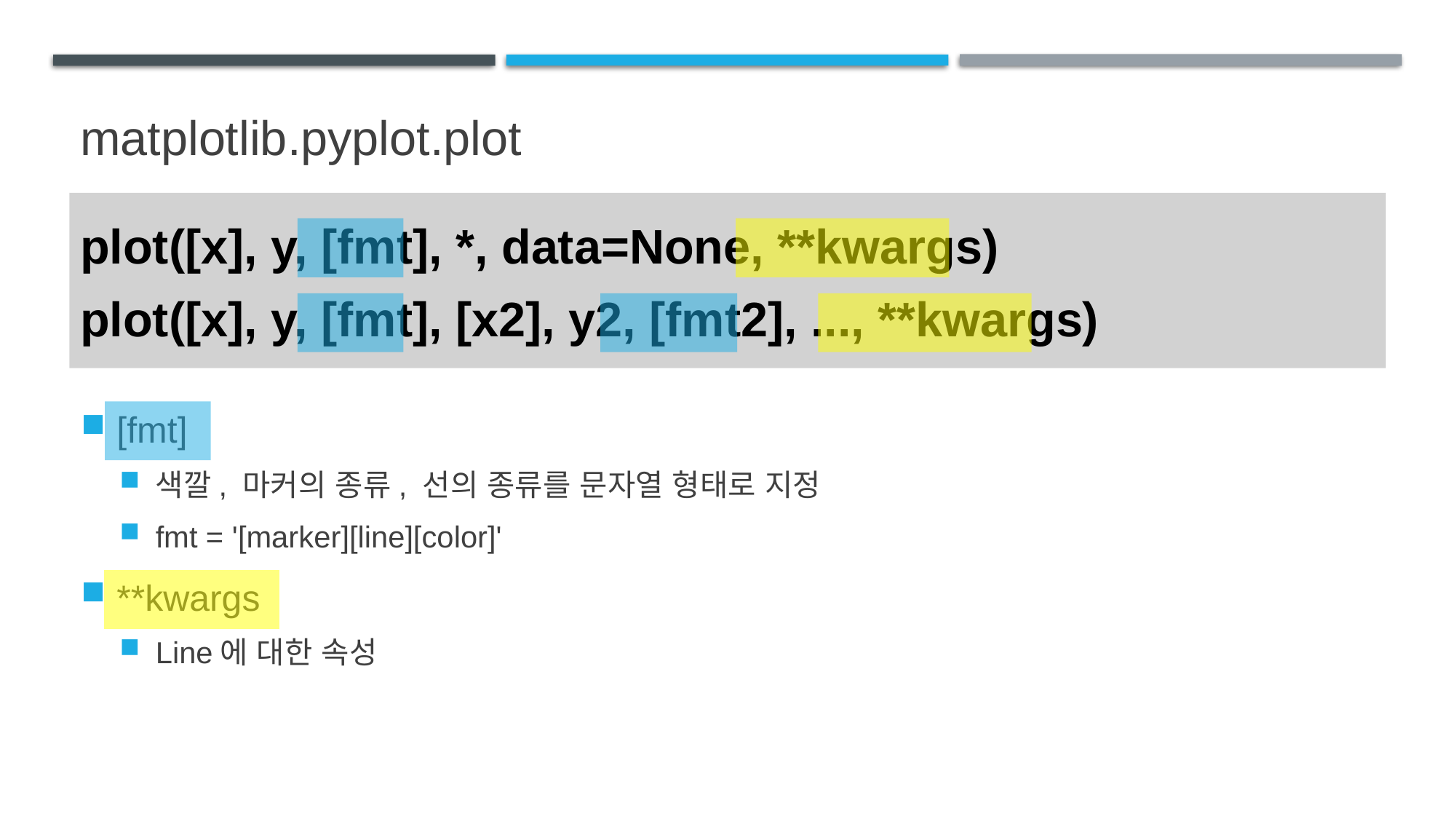

# matplotlib.pyplot.plot
plot([x], y, [fmt], *, data=None, **kwargs)

plot([x], y, [fmt], [x2], y2, [fmt2], ..., **kwargs)

[fmt]
색깔, 마커의 종류, 선의 종류를 문자열 형태로 지정
fmt = '[marker][line][color]'
**kwargs
Line에 대한 속성